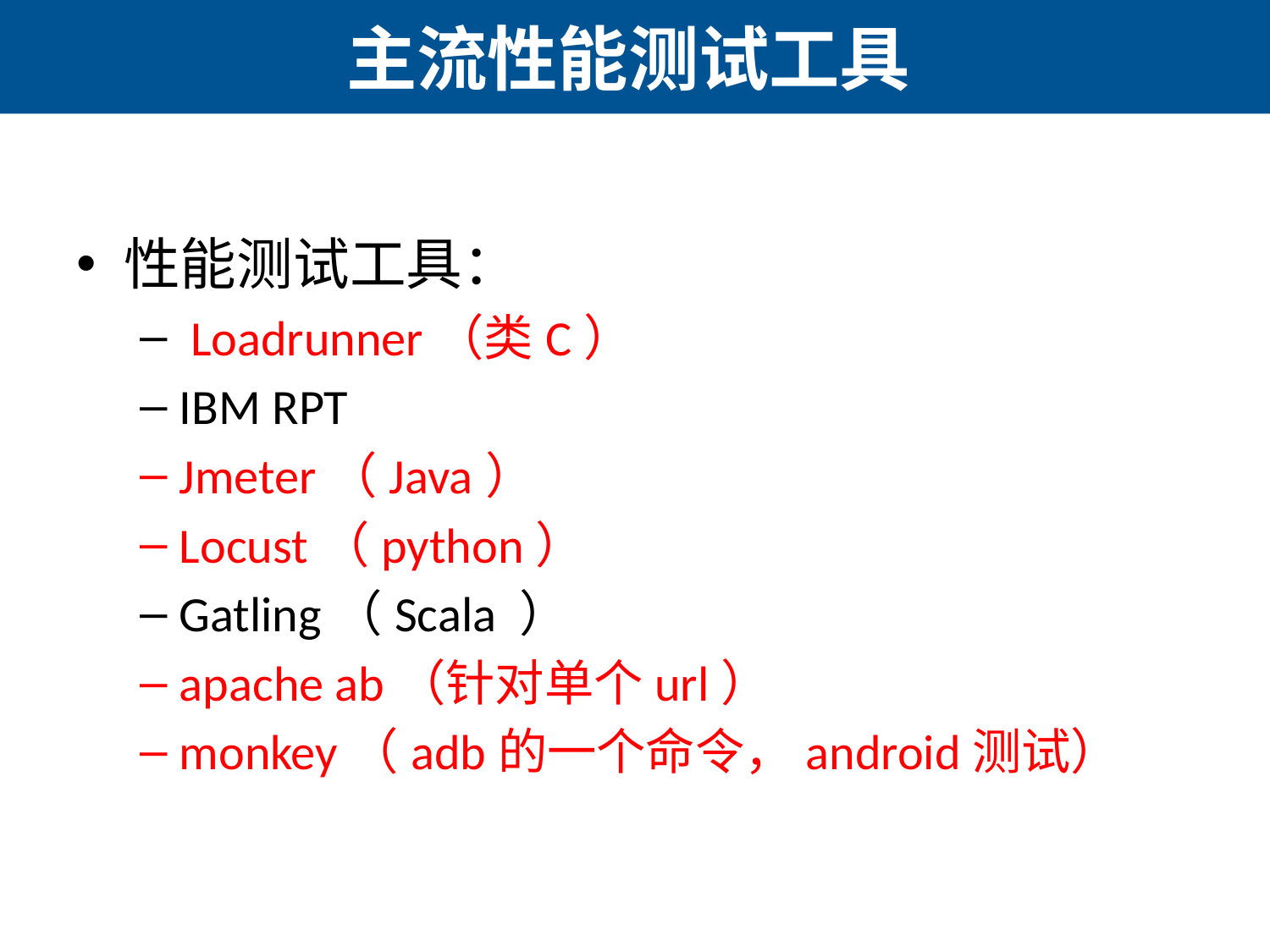

# 主流性能测试工具
性能测试工具：
 Loadrunner（类C）
IBM RPT
Jmeter（Java）
Locust（python）
Gatling（Scala ）
apache ab（针对单个url）
monkey（adb的一个命令，android测试）